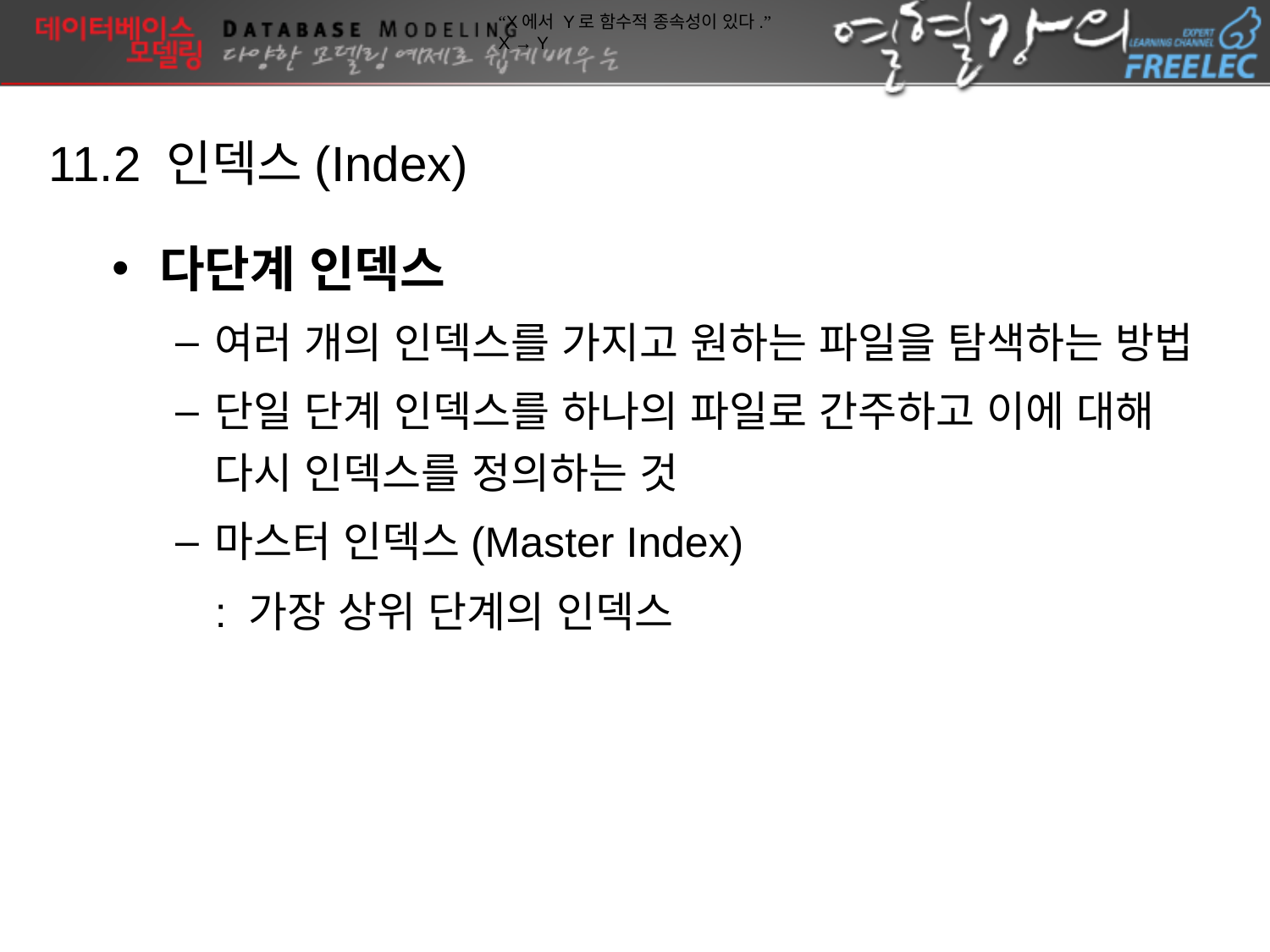

“X에서 Y로 함수적 종속성이 있다.”
X → Y
11.2 인덱스(Index)
다단계 인덱스
여러 개의 인덱스를 가지고 원하는 파일을 탐색하는 방법
단일 단계 인덱스를 하나의 파일로 간주하고 이에 대해 다시 인덱스를 정의하는 것
마스터 인덱스(Master Index)
	: 가장 상위 단계의 인덱스